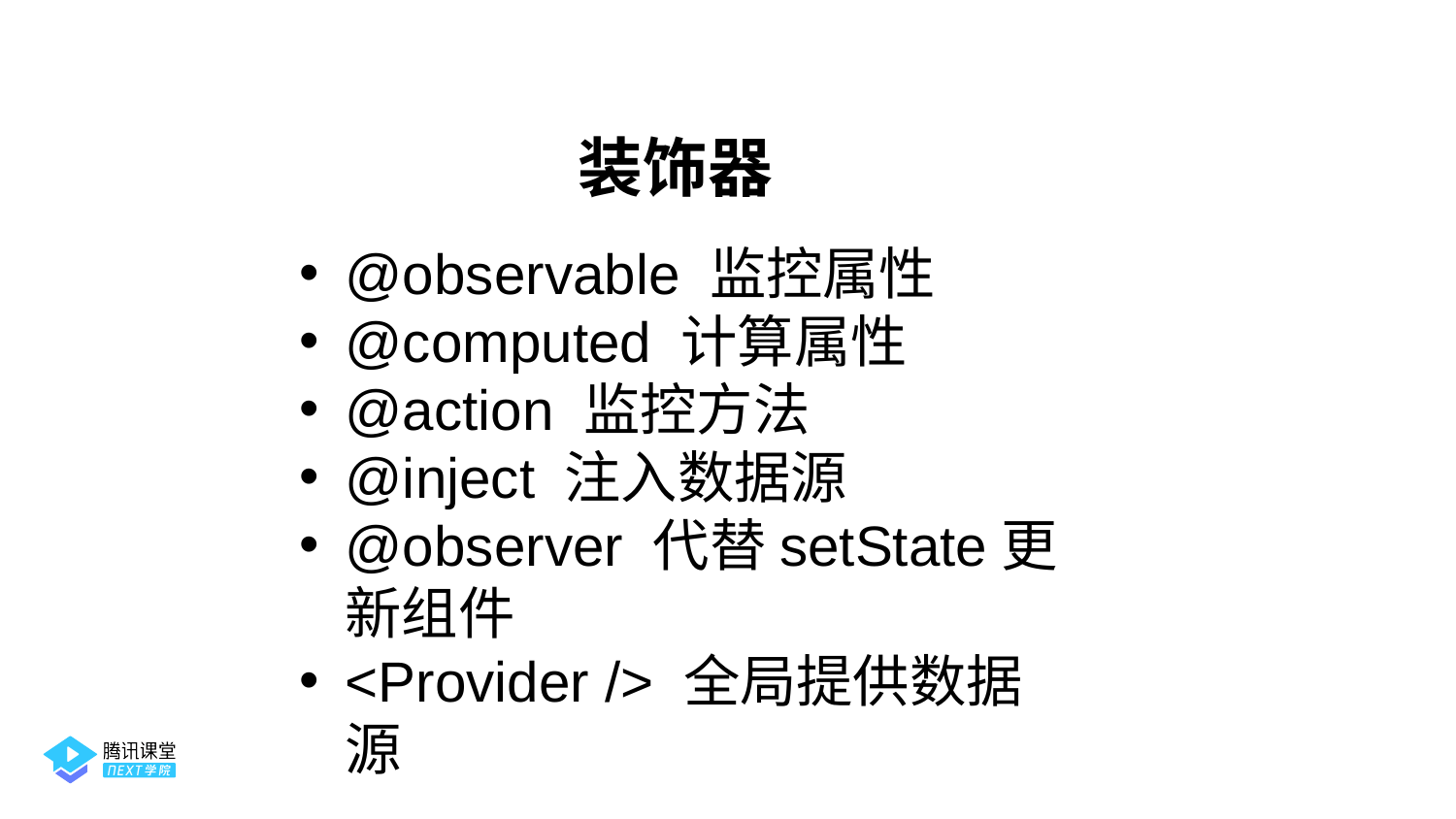

装饰器
@observable 监控属性
@computed 计算属性
@action 监控方法
@inject 注入数据源
@observer 代替setState更新组件
<Provider /> 全局提供数据源